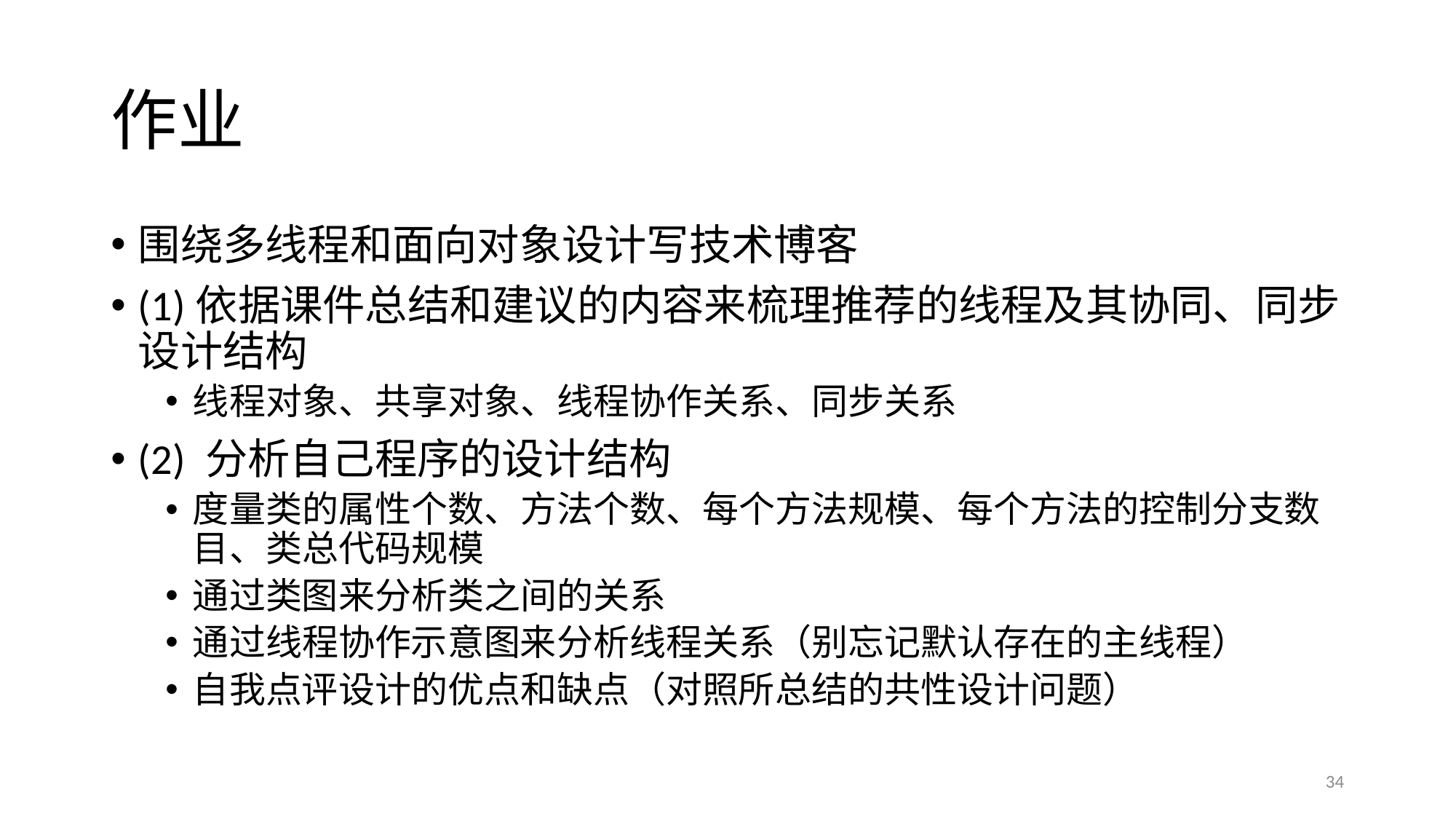

# 作业
围绕多线程和面向对象设计写技术博客
(1)依据课件总结和建议的内容来梳理推荐的线程及其协同、同步设计结构
线程对象、共享对象、线程协作关系、同步关系
(2) 分析自己程序的设计结构
度量类的属性个数、方法个数、每个方法规模、每个方法的控制分支数目、类总代码规模
通过类图来分析类之间的关系
通过线程协作示意图来分析线程关系（别忘记默认存在的主线程）
自我点评设计的优点和缺点（对照所总结的共性设计问题）
34